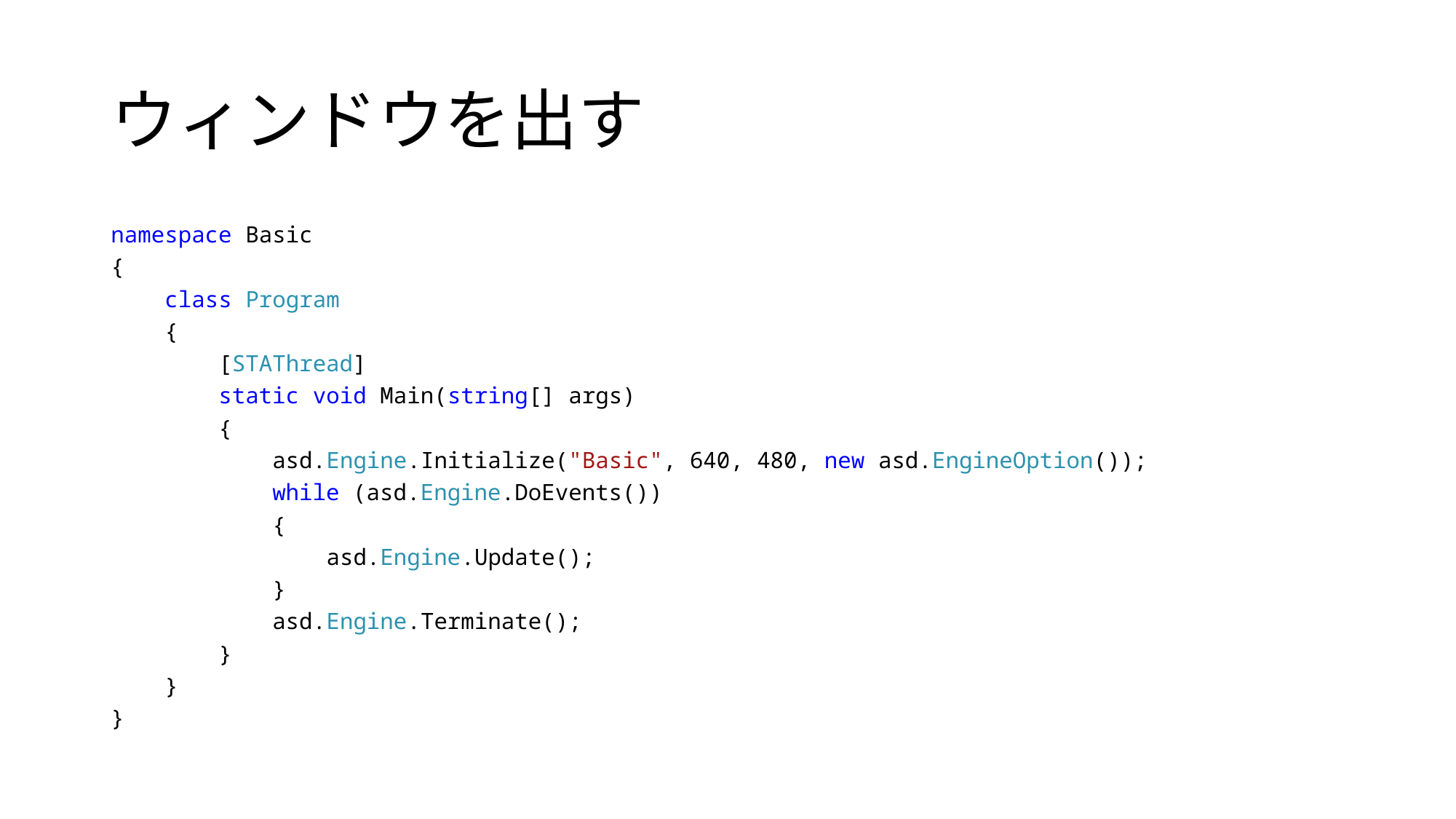

# ウィンドウを出す
namespace Basic
{
    class Program
    {
        [STAThread]
        static void Main(string[] args)
        {
            asd.Engine.Initialize("Basic", 640, 480, new asd.EngineOption());
            while (asd.Engine.DoEvents())
            {
                asd.Engine.Update();
            }
            asd.Engine.Terminate();
        }
    }
}